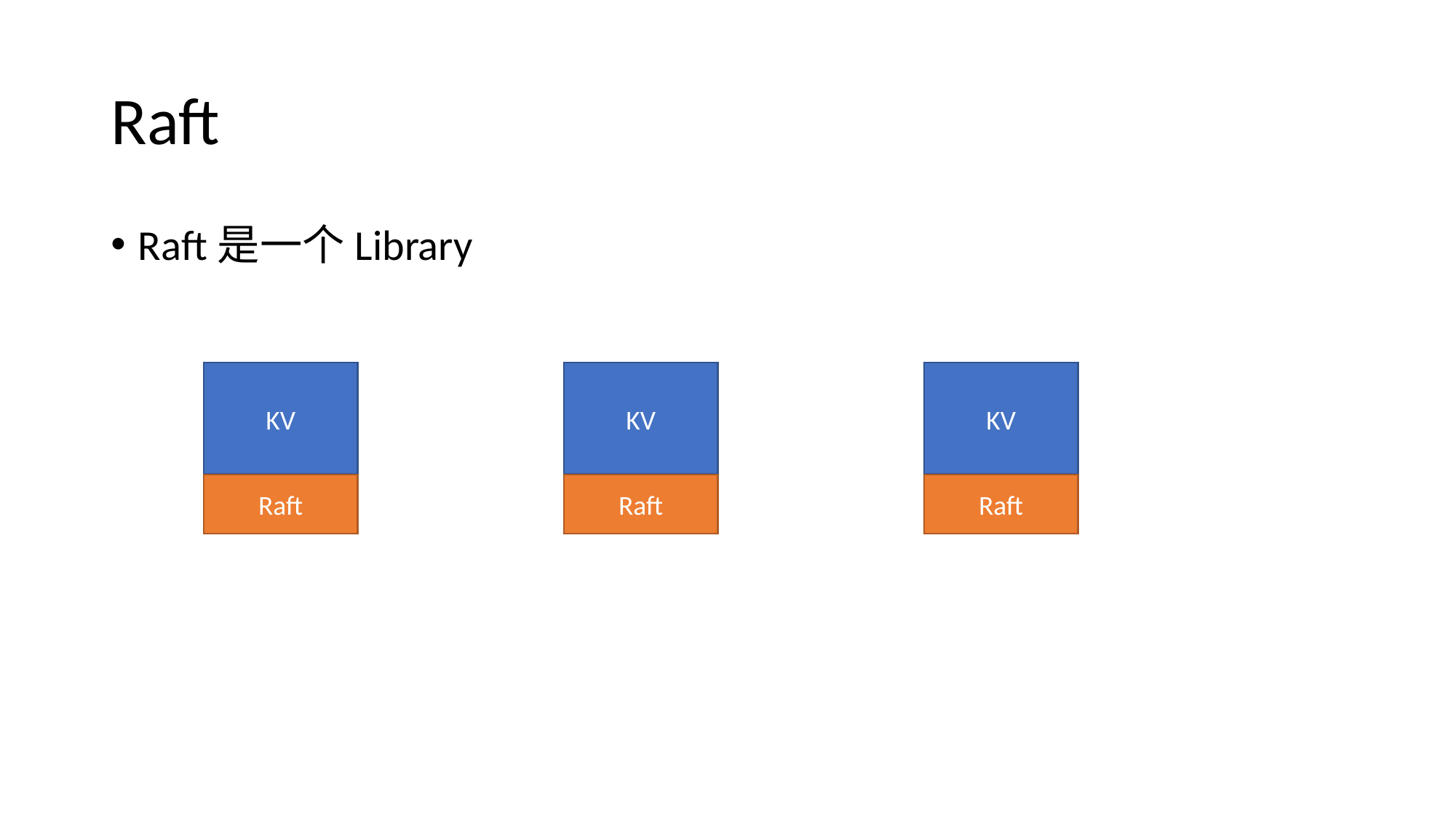

# Raft
Raft是一个Library

KV
KV
KV
Raft
Raft
Raft